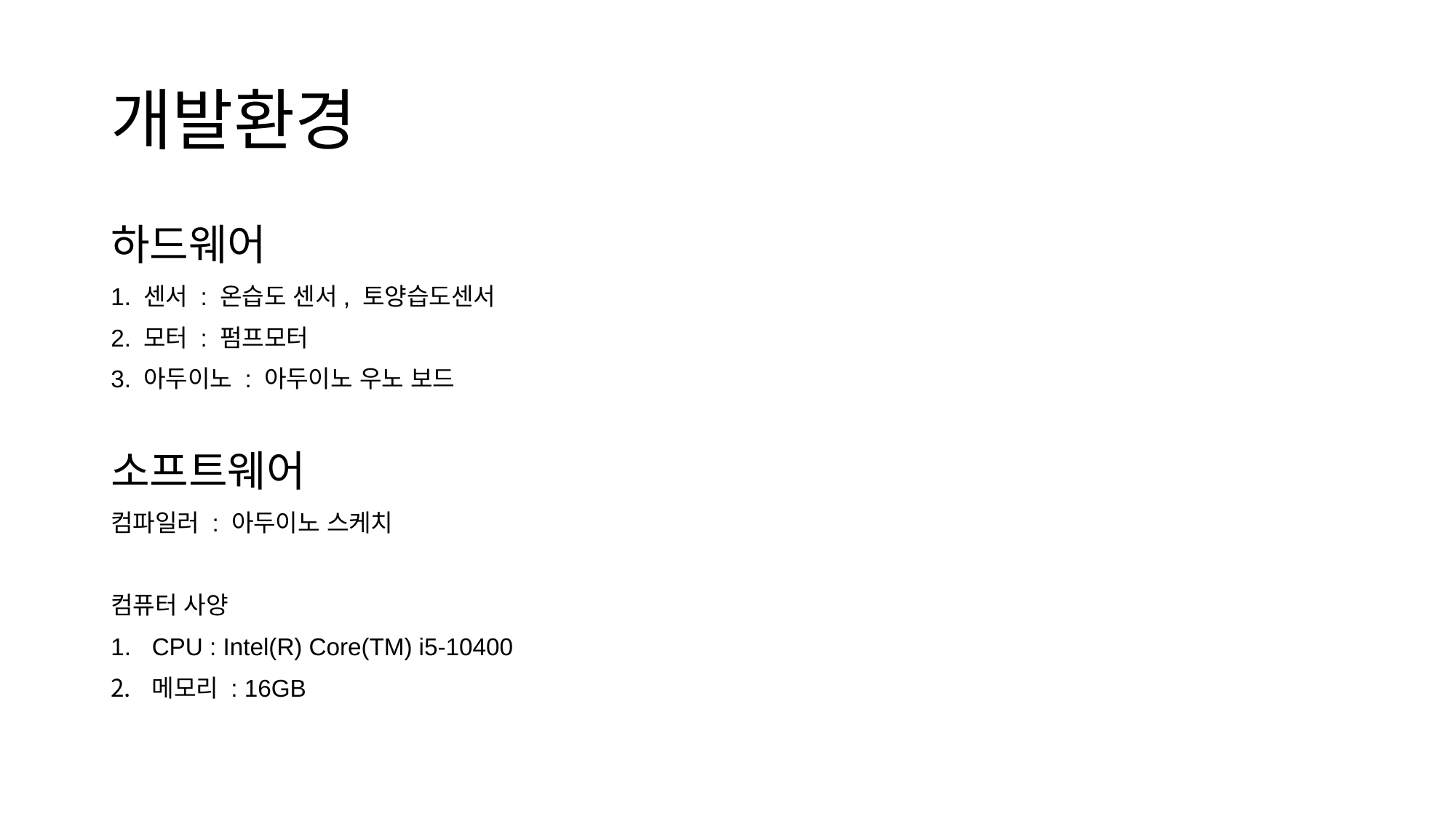

# 개발환경
하드웨어
1. 센서 : 온습도 센서, 토양습도센서
2. 모터 : 펌프모터
3. 아두이노 : 아두이노 우노 보드

소프트웨어
컴파일러 : 아두이노 스케치

컴퓨터 사양
CPU : Intel(R) Core(TM) i5-10400
메모리 : 16GB